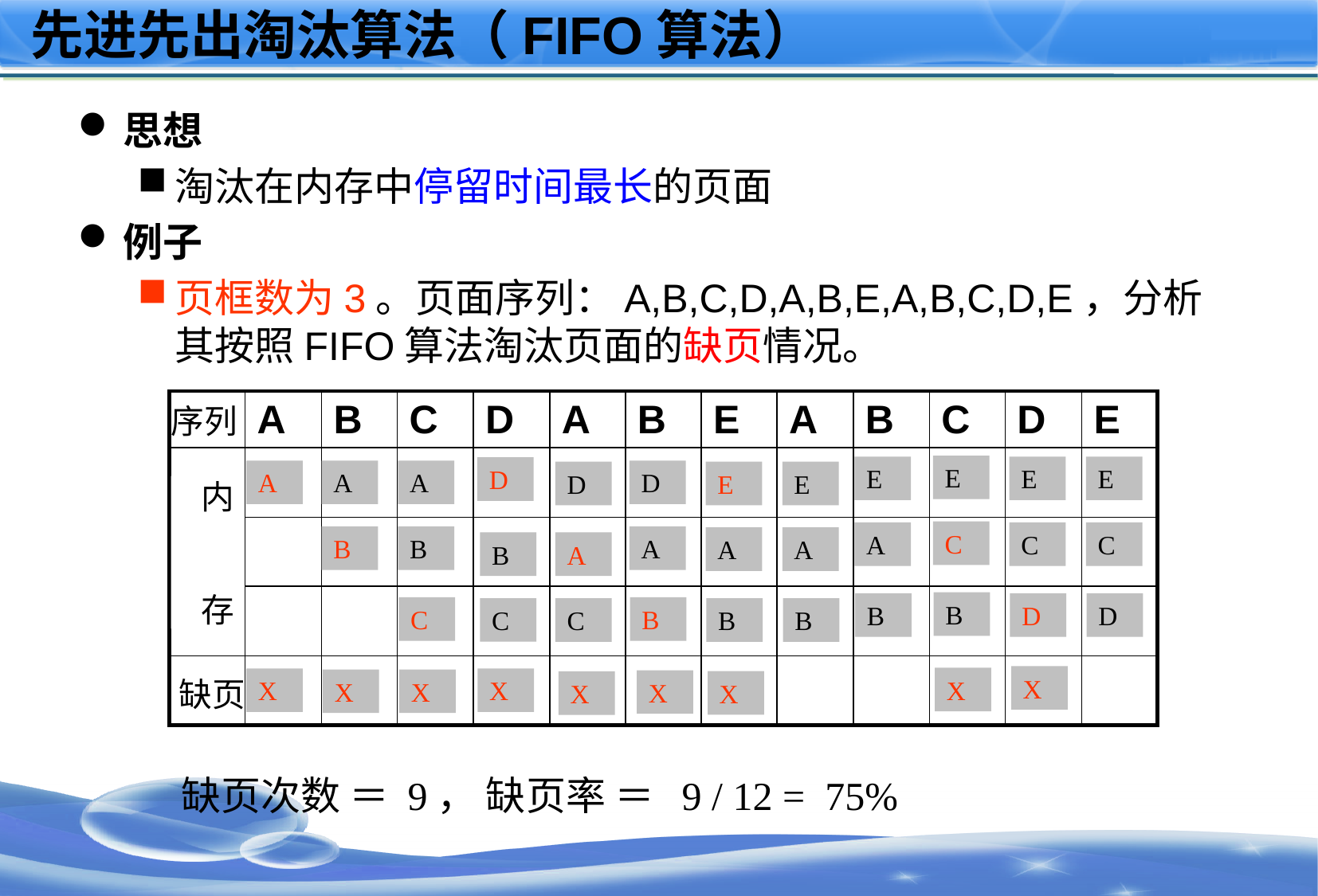

# 先进先出淘汰算法（FIFO算法）
思想
淘汰在内存中停留时间最长的页面
例子
页框数为3。页面序列：A,B,C,D,A,B,E,A,B,C,D,E，分析其按照FIFO算法淘汰页面的缺页情况。
|  | A | B | C | D | A | B | E | A | B | C | D | E |
| --- | --- | --- | --- | --- | --- | --- | --- | --- | --- | --- | --- | --- |
|  |  |  |  |  |  |  |  |  |  |  |  |  |
|  |  |  |  |  |  |  |  |  |  |  |  |  |
|  |  |  |  |  |  |  |  |  |  |  |  |  |
|  |  |  |  |  |  |  |  |  |  |  |  |  |
序列
   内

   存
缺页
E
E
E
E
D
A
A
A
D
D
E
E
C
A
C
C
B
B
A
A
A
B
A
B
B
D
D
C
B
C
C
B
B
X
X
X
X
X
X
X
X
X
缺页次数 ＝ 9， 缺页率 ＝  9 / 12 =  75%